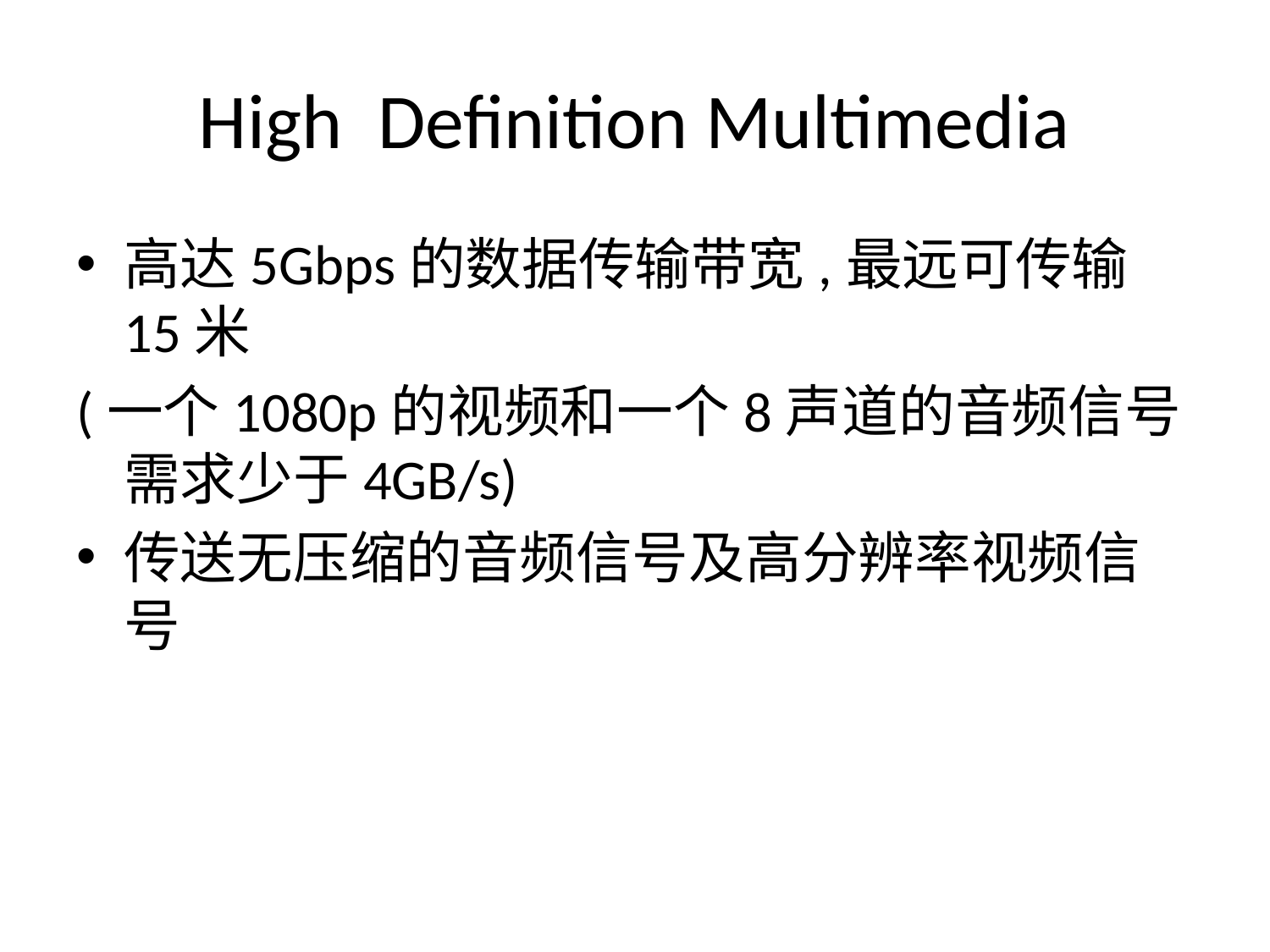

# High  Definition Multimedia
高达5Gbps的数据传输带宽,最远可传输15米
(一个1080p的视频和一个8声道的音频信号需求少于4GB/s)
传送无压缩的音频信号及高分辨率视频信号